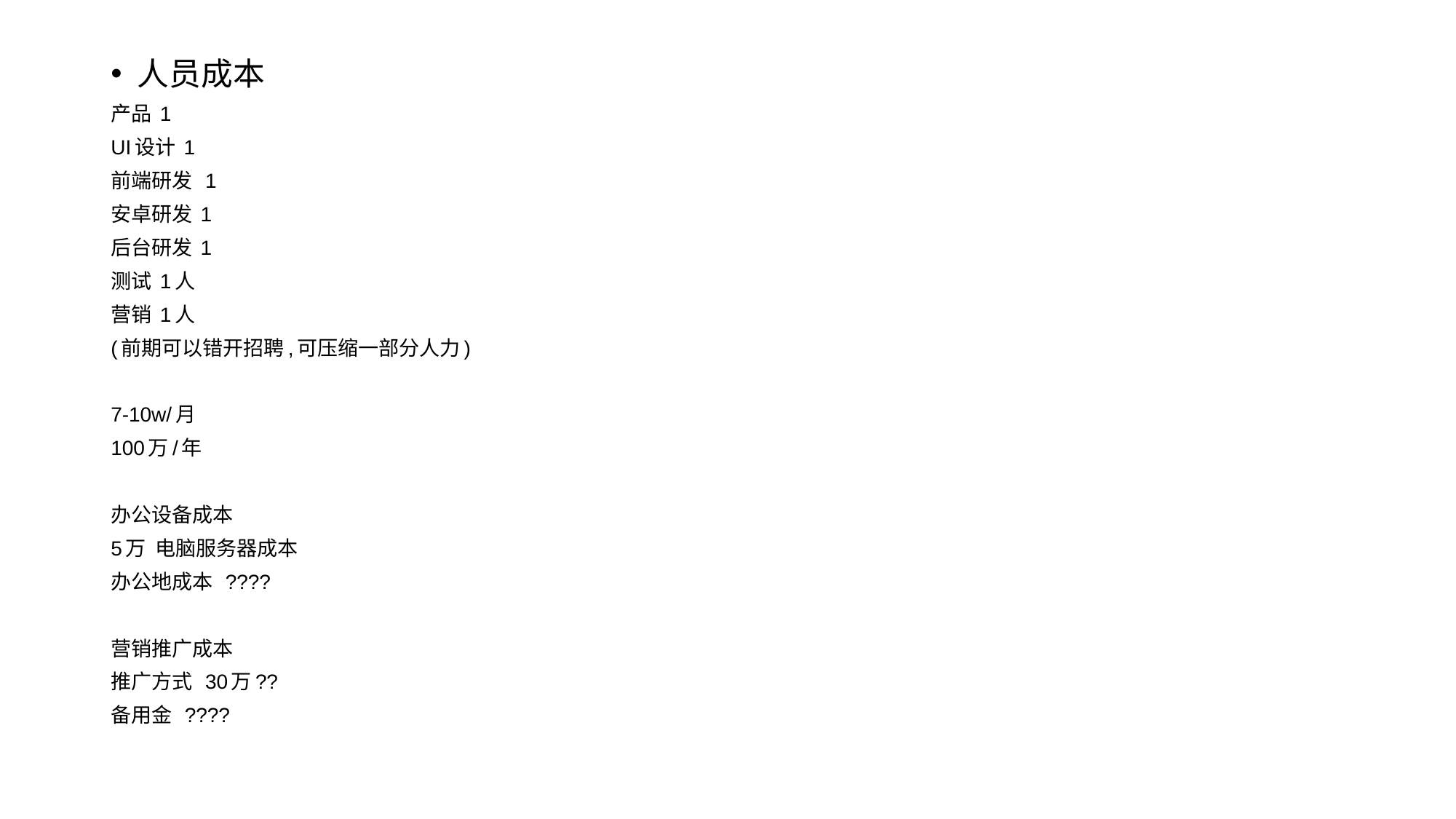

人员成本
产品 1
UI设计 1
前端研发  1
安卓研发 1
后台研发 1
测试 1人
营销 1人
(前期可以错开招聘,可压缩一部分人力)

7-10w/月
100万/年

办公设备成本
5万  电脑服务器成本
办公地成本  ????

营销推广成本
推广方式  30万??
备用金  ????